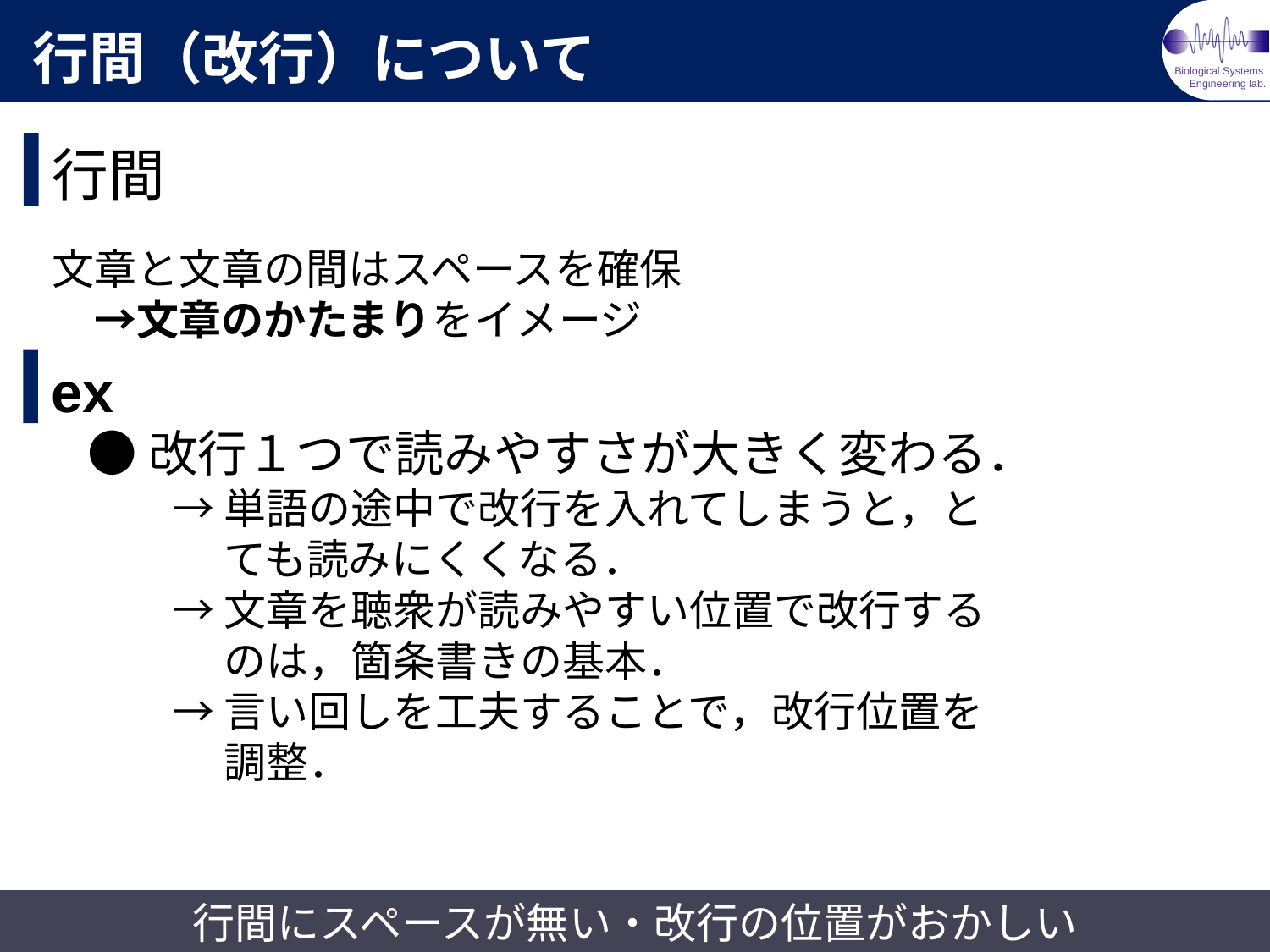

行間（改行）について

行間
文章と文章の間はスペースを確保
　→文章のかたまりをイメージ

ex
●改行１つで読みやすさが大きく変わる．
　　→ 単語の途中で改行を入れてしまうと，と
　　　 ても読みにくくなる．
　　→ 文章を聴衆が読みやすい位置で改行する
　　　 のは，箇条書きの基本．
　　→ 言い回しを工夫することで，改行位置を
　　　 調整．
行間にスペースが無い・改行の位置がおかしい
Copyright© 2015 Biological Systems Engineering lab. All Rights Reserved.
5